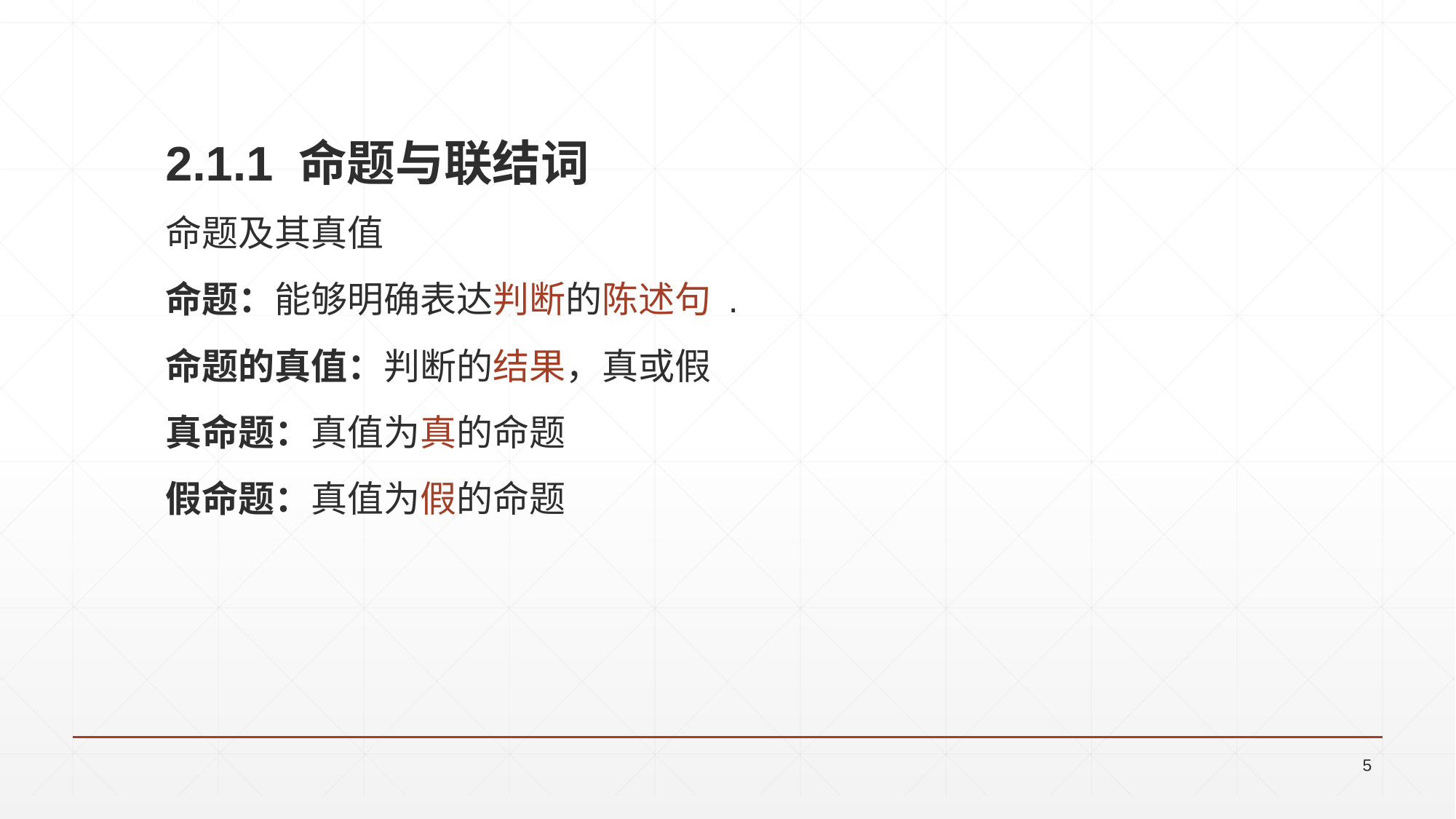

2.1.1 命题与联结词
命题及其真值
命题：能够明确表达判断的陈述句 .
命题的真值：判断的结果，真或假
真命题：真值为真的命题
假命题：真值为假的命题

5